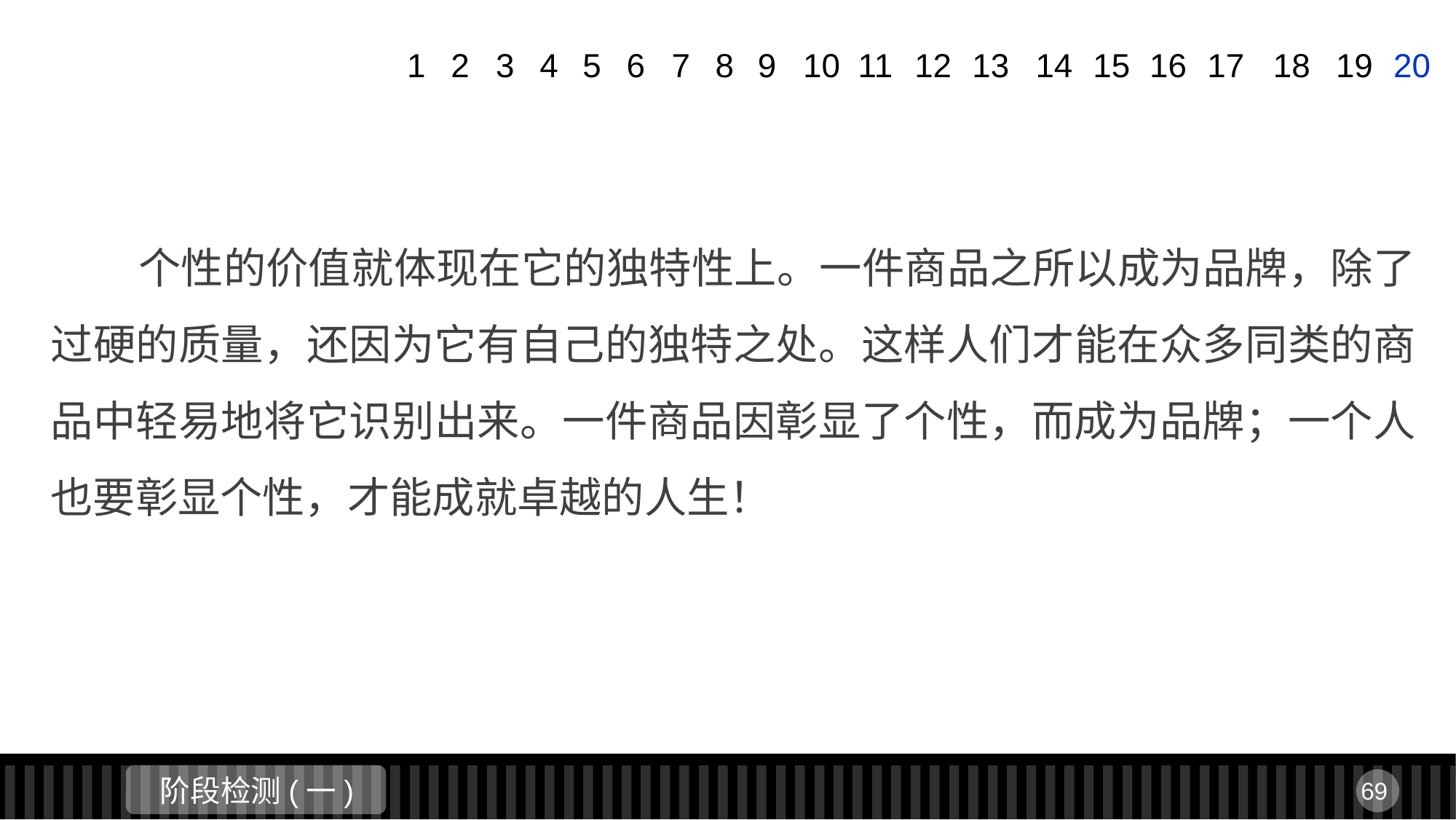

1
2
3
4
5
6
7
8
9
11
12
13
14
15
16
17
18
19
20
10
        个性的价值就体现在它的独特性上。一件商品之所以成为品牌，除了过硬的质量，还因为它有自己的独特之处。这样人们才能在众多同类的商品中轻易地将它识别出来。一件商品因彰显了个性，而成为品牌；一个人也要彰显个性，才能成就卓越的人生！